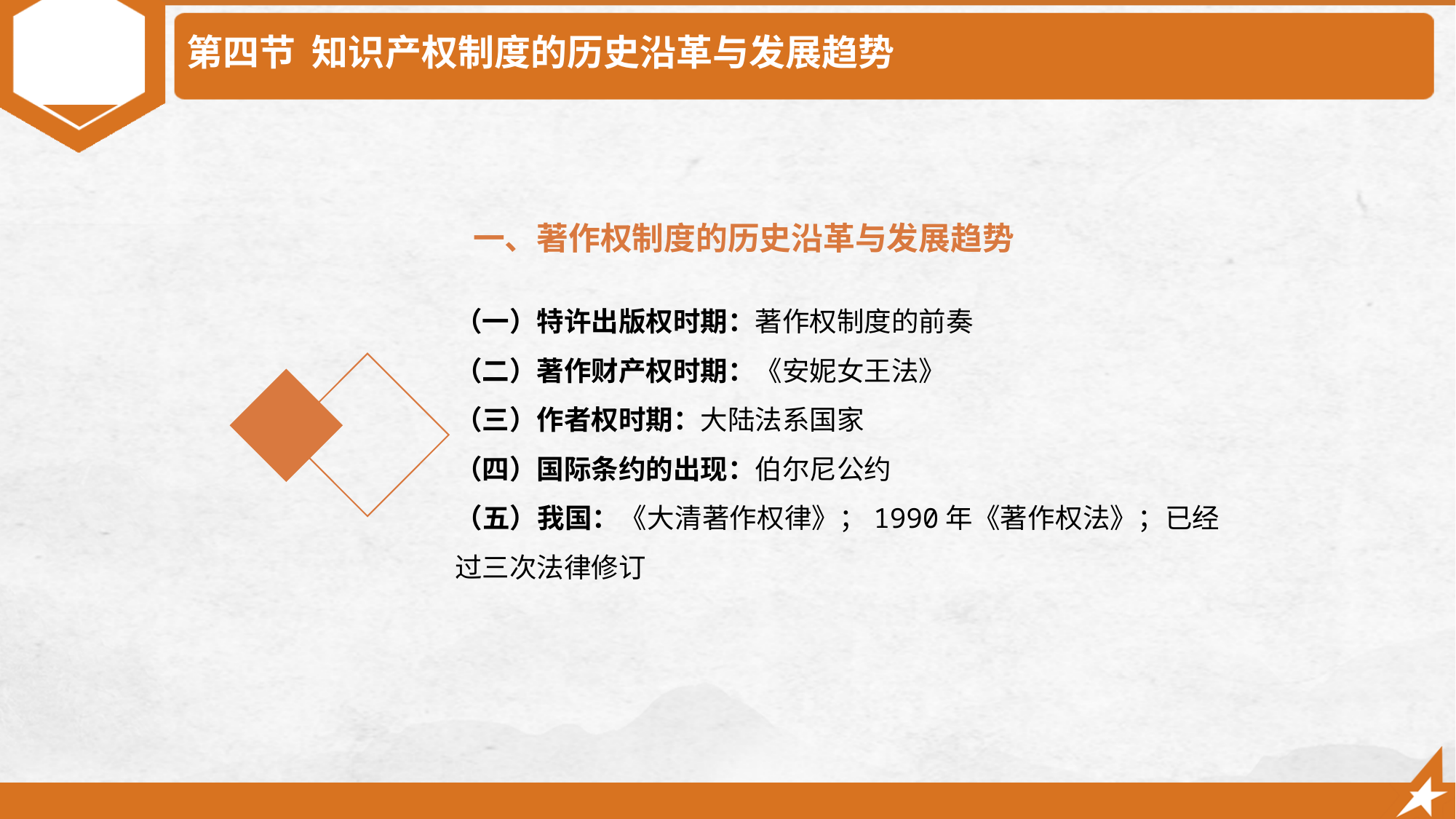

# 第四节  知识产权制度的历史沿革与发展趋势
一、著作权制度的历史沿革与发展趋势
（一）特许出版权时期：著作权制度的前奏
（二）著作财产权时期：《安妮女王法》
（三）作者权时期：大陆法系国家
（四）国际条约的出现：伯尔尼公约
（五）我国：《大清著作权律》；1990年《著作权法》；已经过三次法律修订